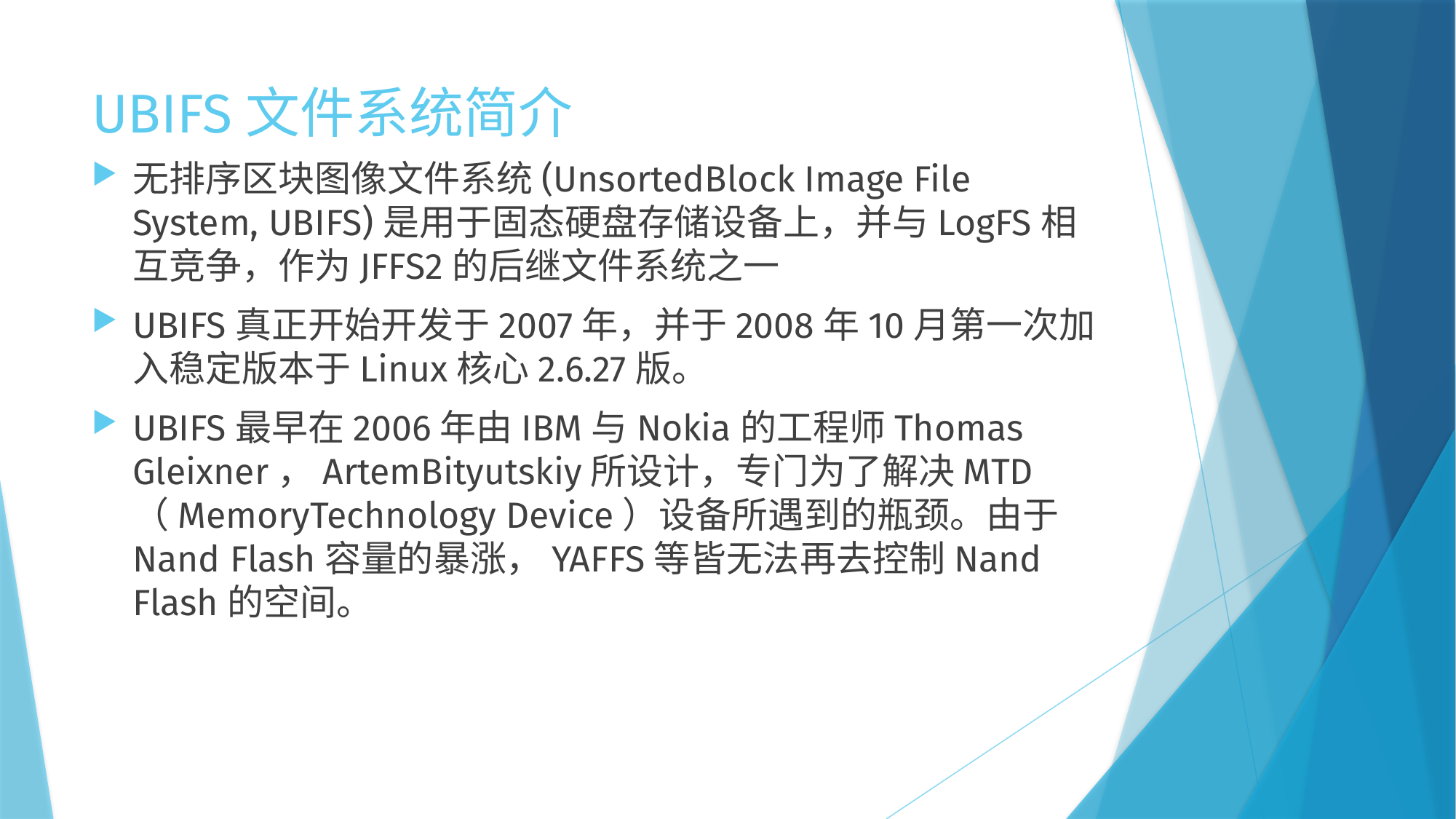

# UBIFS文件系统简介
无排序区块图像文件系统(UnsortedBlock Image File System, UBIFS)是用于固态硬盘存储设备上，并与LogFS相互竞争，作为JFFS2的后继文件系统之一
UBIFS真正开始开发于2007年，并于2008年10月第一次加入稳定版本于Linux核心2.6.27版。
UBIFS最早在2006年由IBM与Nokia的工程师Thomas Gleixner，ArtemBityutskiy所设计，专门为了解决MTD（MemoryTechnology Device）设备所遇到的瓶颈。由于Nand Flash容量的暴涨，YAFFS等皆无法再去控制Nand Flash的空间。